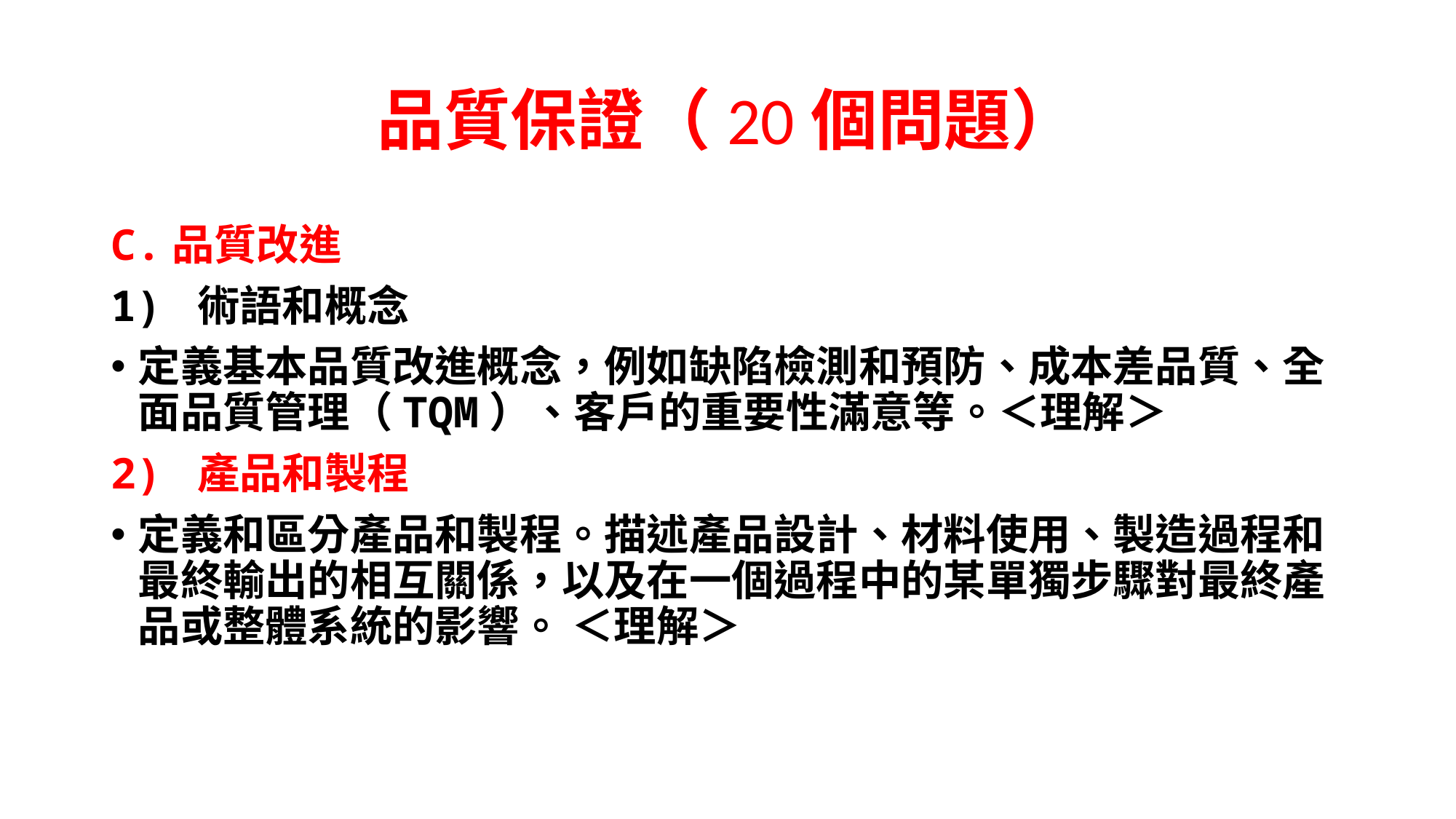

# 品質保證（20個問題）
C.品質改進
1) 術語和概念
定義基本品質改進概念，例如缺陷檢測和預防、成本差品質、全面品質管理（TQM）、客戶的重要性滿意等。＜理解＞
2) 產品和製程
定義和區分產品和製程。描述產品設計、材料使用、製造過程和最終輸出的相互關係，以及在一個過程中的某單獨步驟對最終產品或整體系統的影響。 ＜理解＞